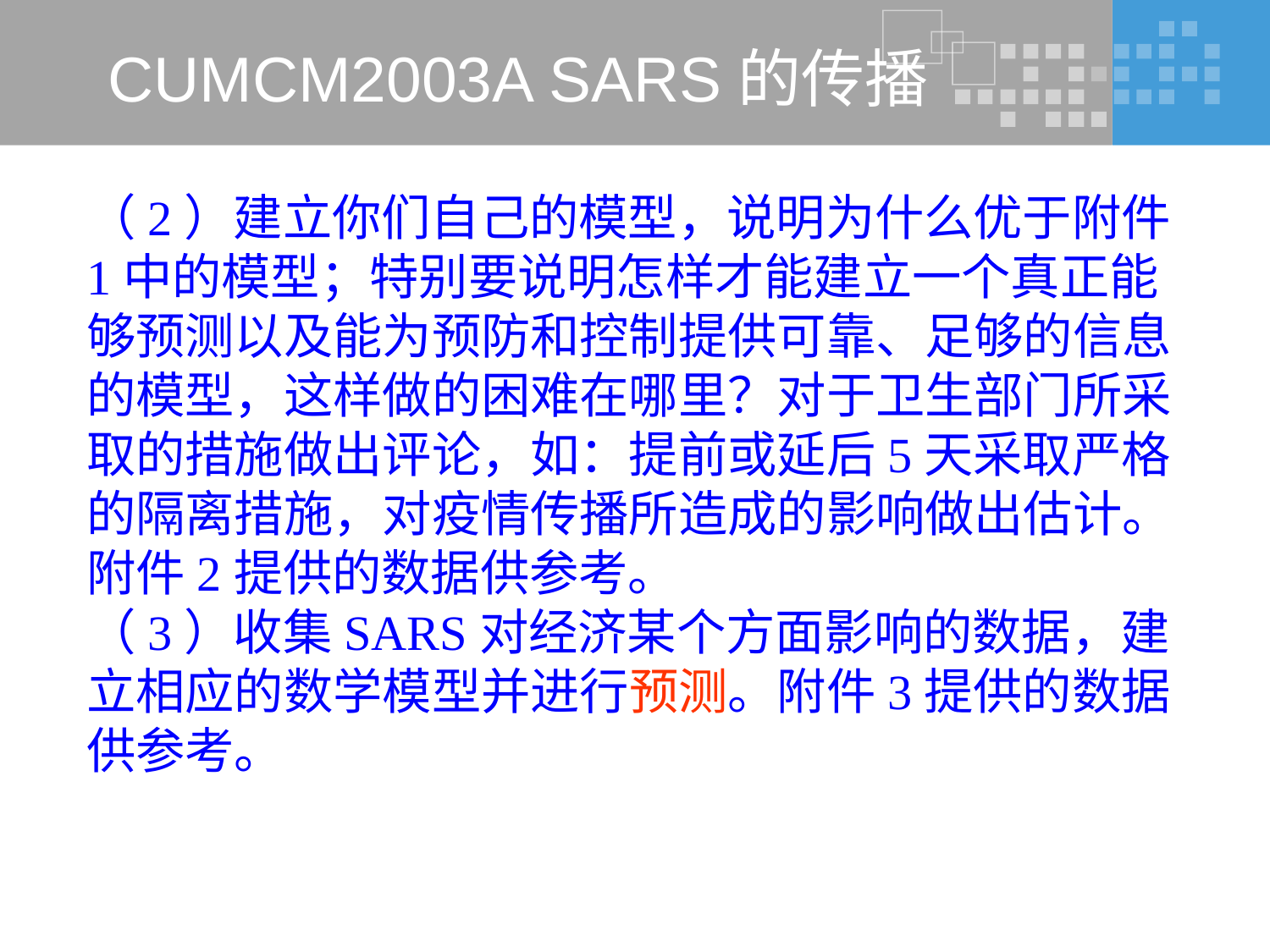

（2）建立你们自己的模型，说明为什么优于附件1中的模型；特别要说明怎样才能建立一个真正能够预测以及能为预防和控制提供可靠、足够的信息的模型，这样做的困难在哪里？对于卫生部门所采取的措施做出评论，如：提前或延后5天采取严格的隔离措施，对疫情传播所造成的影响做出估计。附件2提供的数据供参考。
（3）收集SARS对经济某个方面影响的数据，建立相应的数学模型并进行预测。附件3提供的数据供参考。
# CUMCM2003A SARS的传播